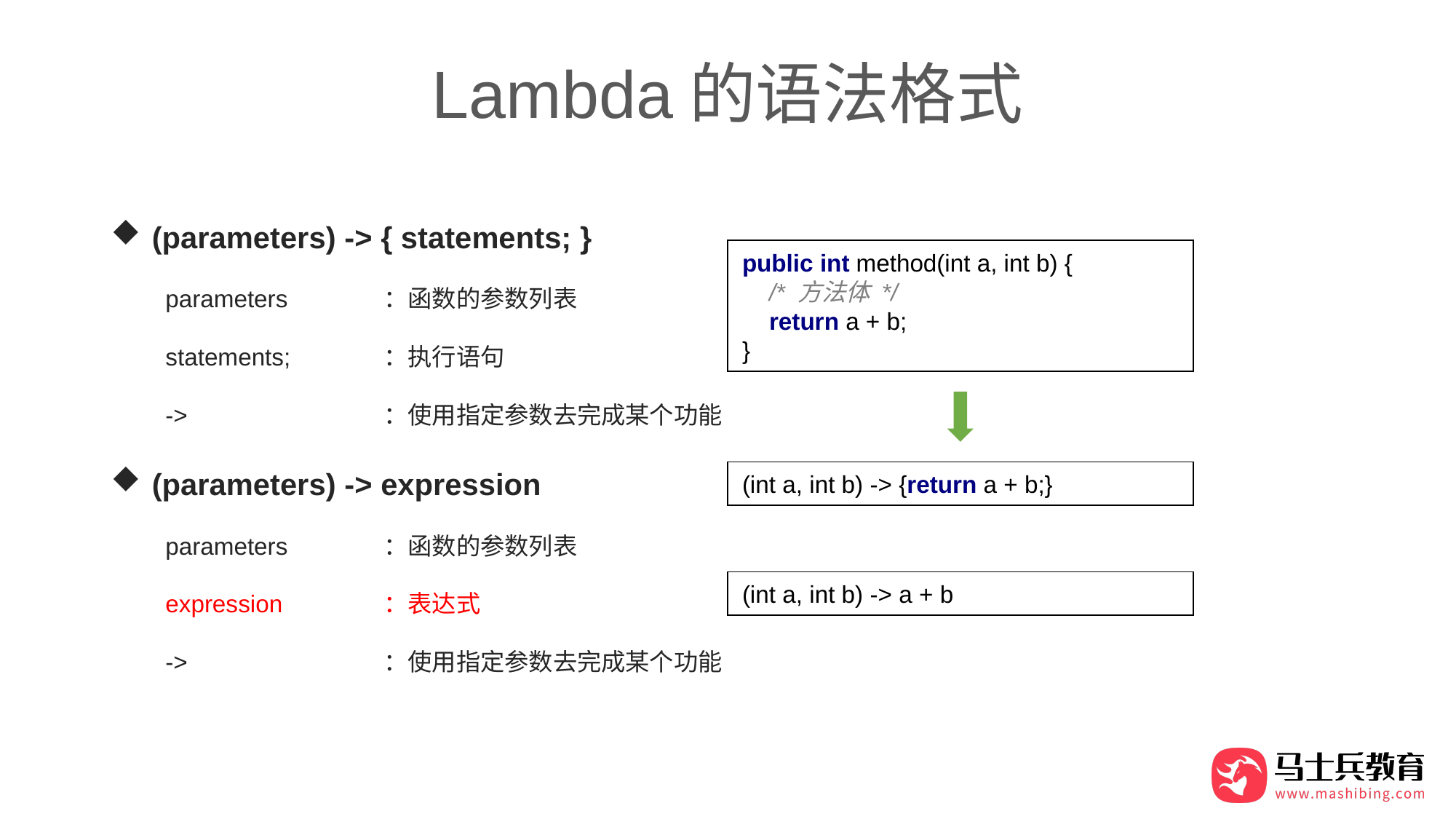

# Lambda的语法格式
(parameters) -> { statements; }
parameters	：函数的参数列表
statements;	：执行语句
->		：使用指定参数去完成某个功能
(parameters) -> expression
parameters	：函数的参数列表
expression	：表达式
->		：使用指定参数去完成某个功能
public int method(int a, int b) {
    /* 方法体 */
    return a + b;
}

(int a, int b) -> {return a + b;}
(int a, int b) -> a + b